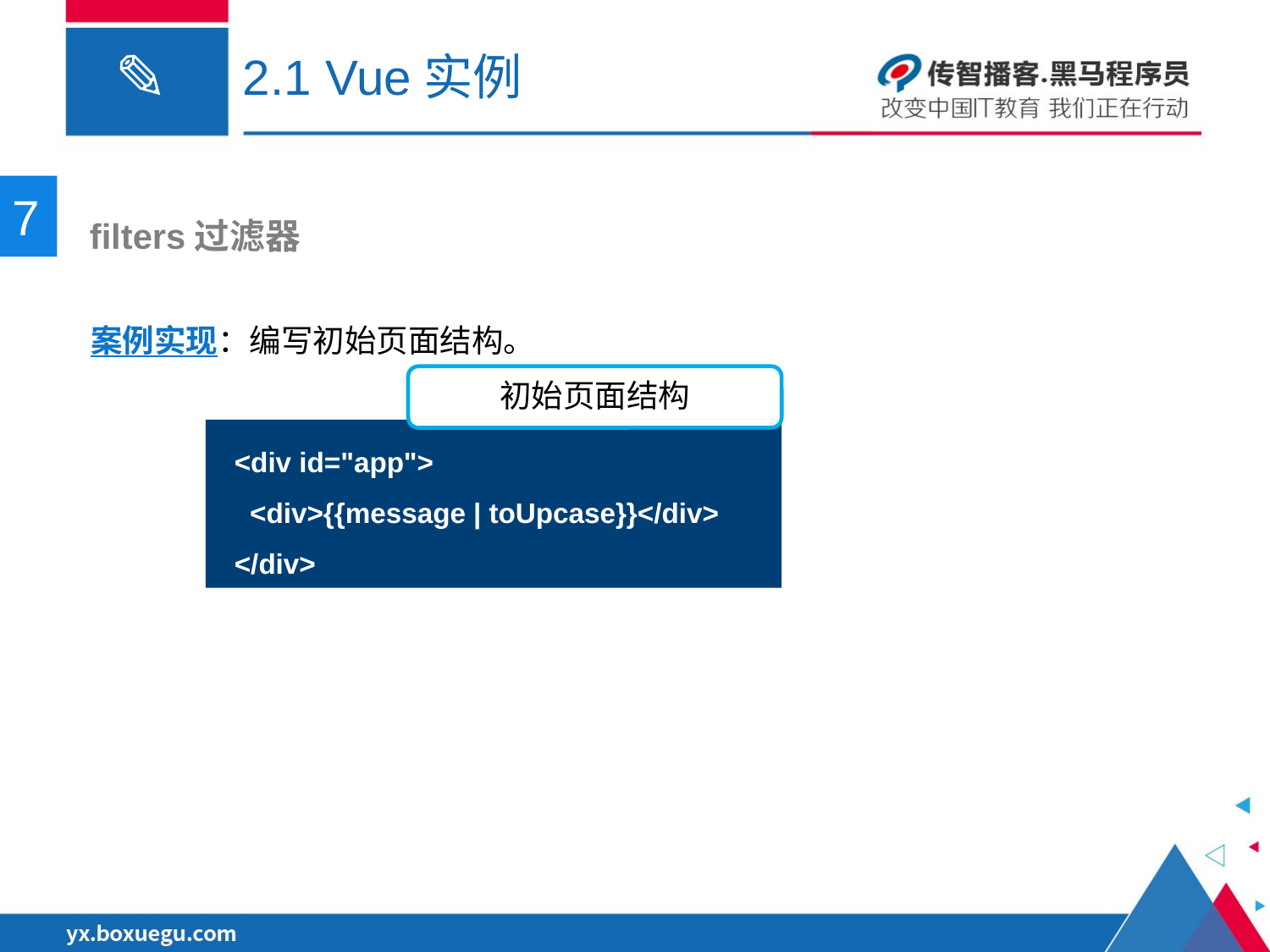

# 2.1 Vue实例

7
  filters过滤器
案例实现：编写初始页面结构。
初始页面结构

<div id="app">
  <div>{{message | toUpcase}}</div>
</div>